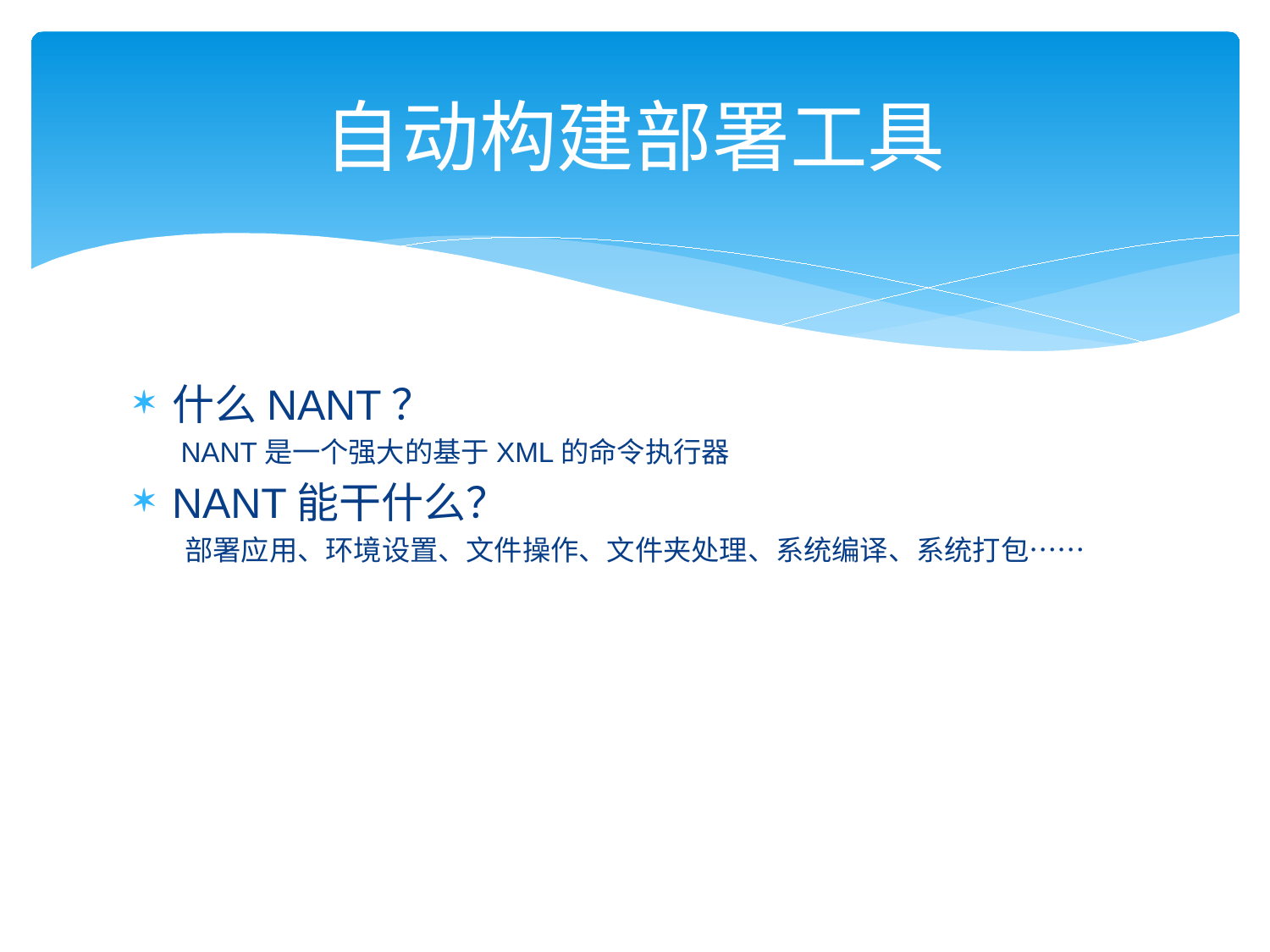

# 自动构建部署工具
什么NANT？
      NANT是一个强大的基于XML的命令执行器
NANT能干什么？
       部署应用、环境设置、文件操作、文件夹处理、系统编译、系统打包……